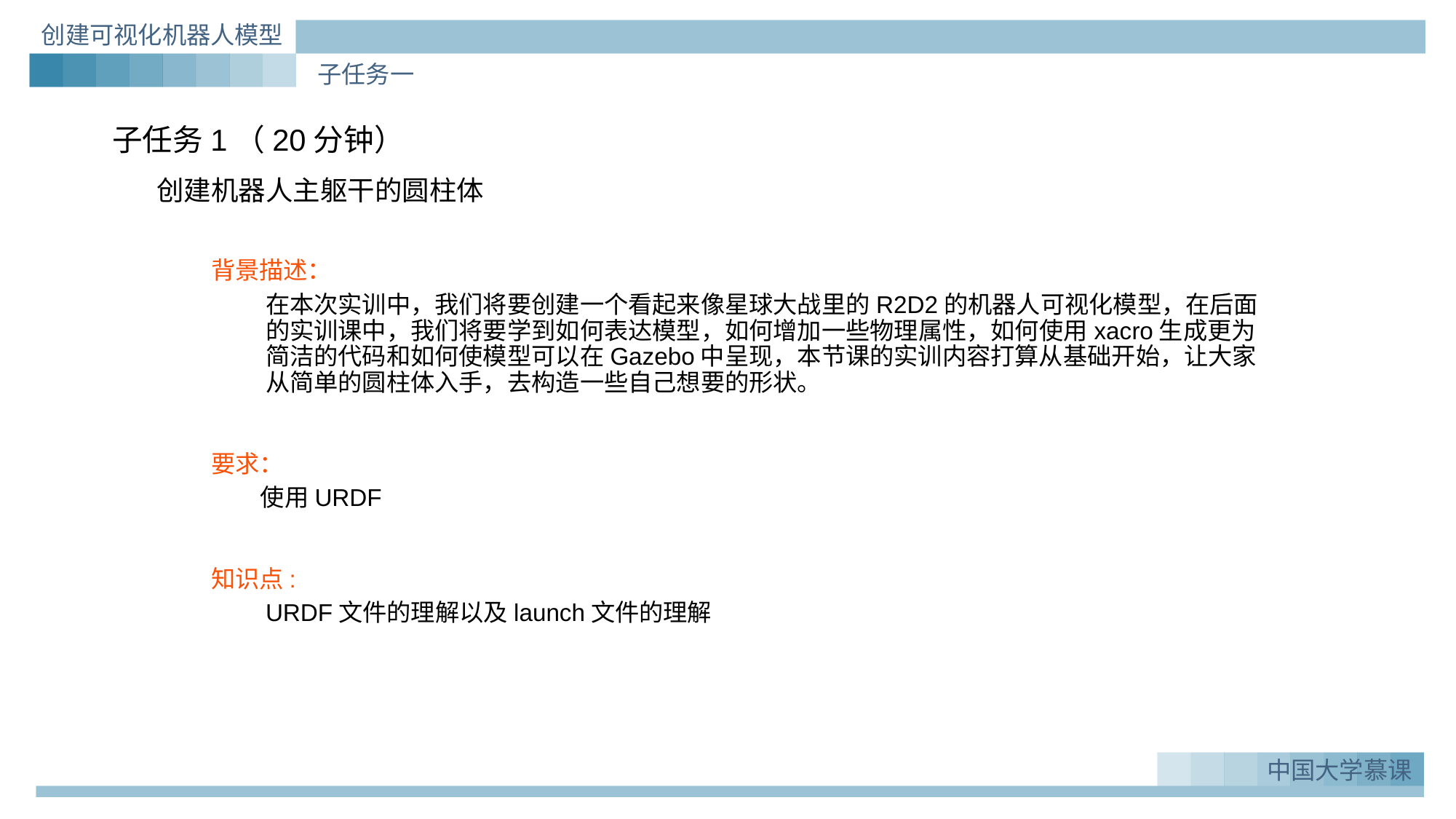

创建可视化机器人模型
子任务一
# 子任务1（20分钟）
创建机器人主躯干的圆柱体

背景描述：
在本次实训中，我们将要创建一个看起来像星球大战里的R2D2的机器人可视化模型，在后面的实训课中，我们将要学到如何表达模型，如何增加一些物理属性，如何使用xacro生成更为简洁的代码和如何使模型可以在Gazebo中呈现，本节课的实训内容打算从基础开始，让大家从简单的圆柱体入手，去构造一些自己想要的形状。

要求：
        使用URDF

知识点:
URDF文件的理解以及launch文件的理解

中国大学慕课